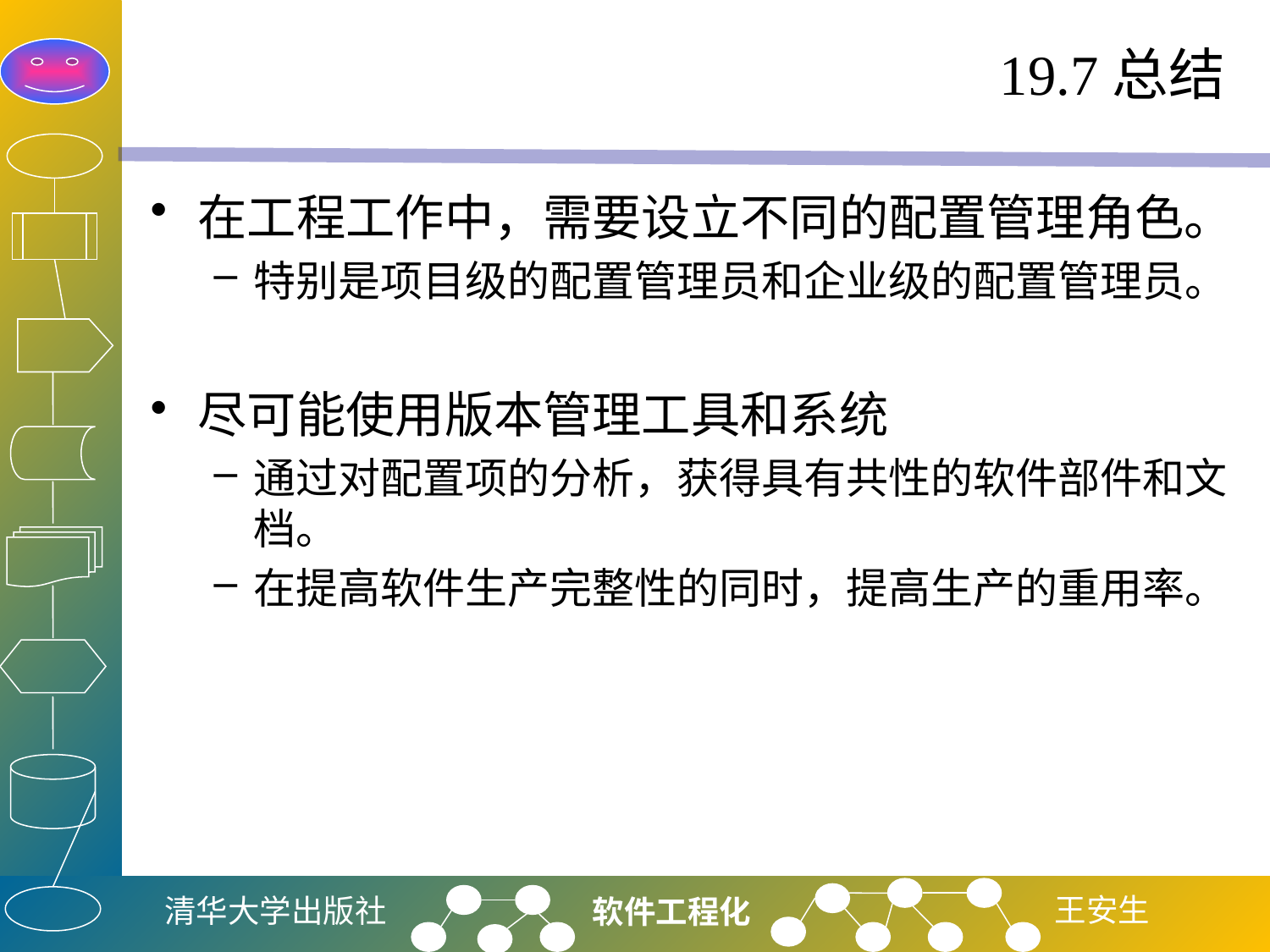

# 19.7总结
在工程工作中，需要设立不同的配置管理角色。
特别是项目级的配置管理员和企业级的配置管理员。

尽可能使用版本管理工具和系统
通过对配置项的分析，获得具有共性的软件部件和文档。
在提高软件生产完整性的同时，提高生产的重用率。